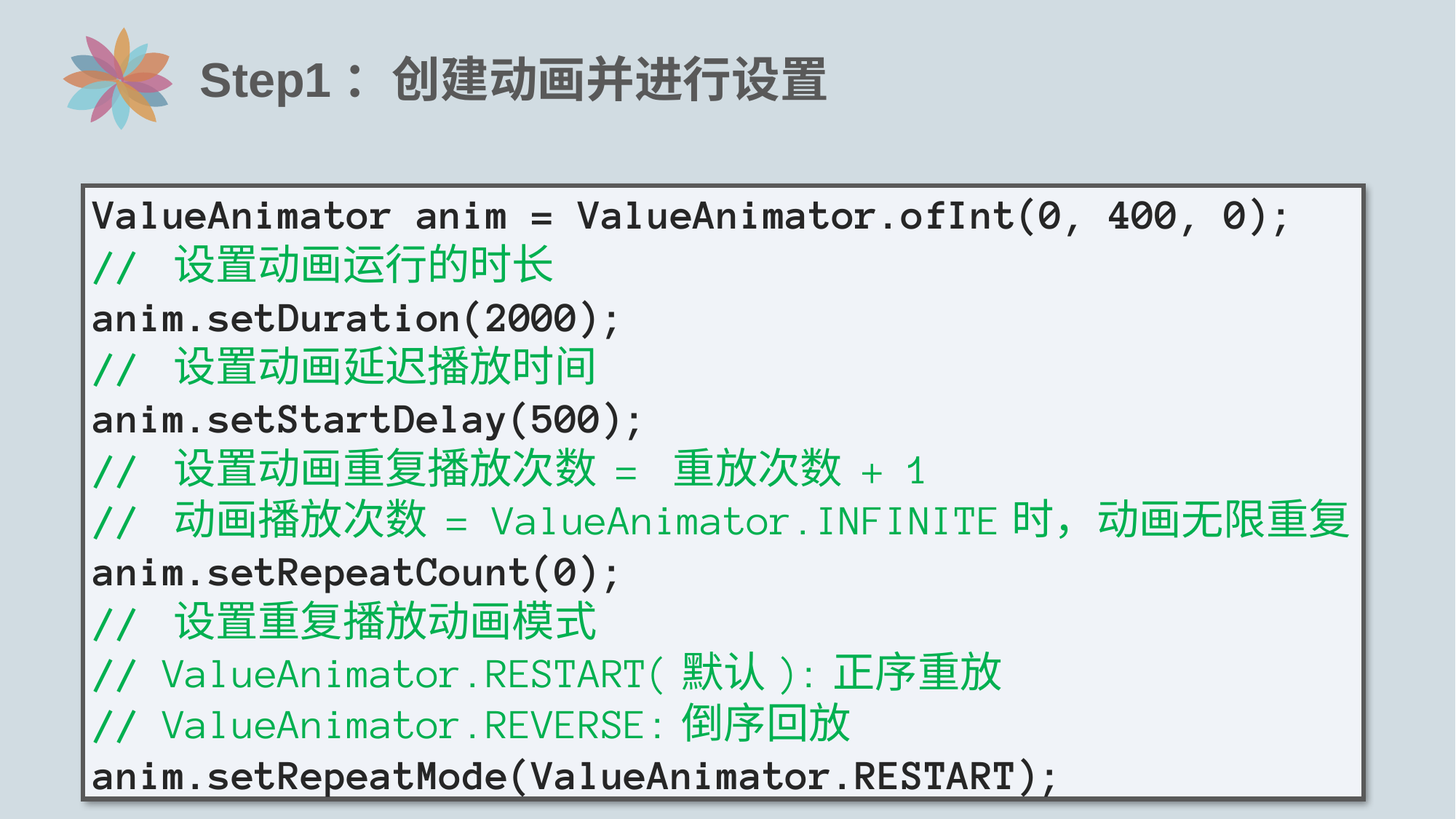

# Step1：创建动画并进行设置

ValueAnimator anim = ValueAnimator.ofInt(0, 400, 0);
// 设置动画运行的时长
anim.setDuration(2000);
// 设置动画延迟播放时间
anim.setStartDelay(500);
// 设置动画重复播放次数 = 重放次数 + 1
// 动画播放次数 = ValueAnimator.INFINITE时，动画无限重复
anim.setRepeatCount(0);
// 设置重复播放动画模式
// ValueAnimator.RESTART(默认):正序重放
// ValueAnimator.REVERSE:倒序回放
anim.setRepeatMode(ValueAnimator.RESTART);